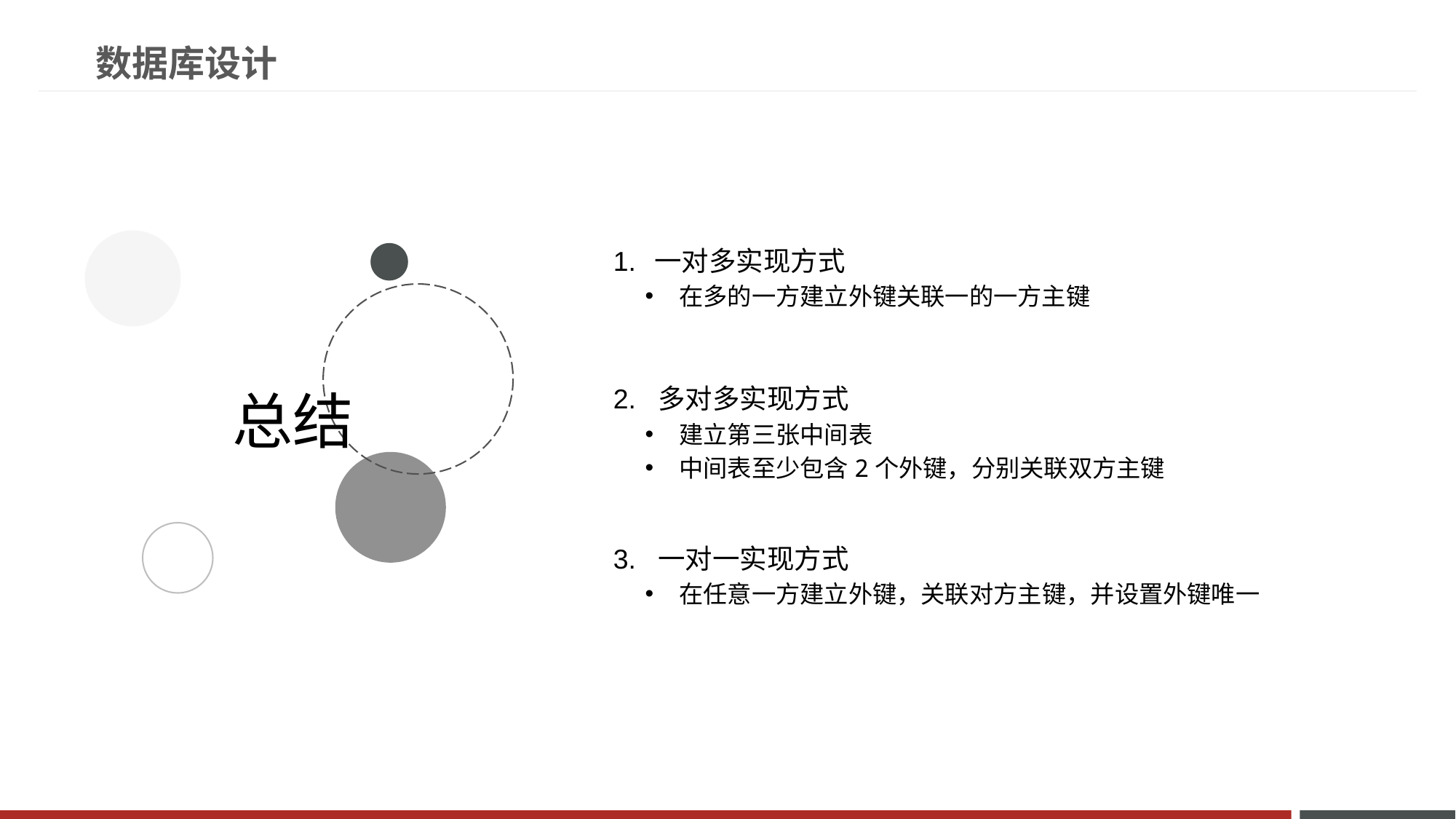

# 数据库设计
一对多实现方式
在多的一方建立外键关联一的一方主键
2.  多对多实现方式
建立第三张中间表
中间表至少包含2个外键，分别关联双方主键
3.  一对一实现方式
在任意一方建立外键，关联对方主键，并设置外键唯一